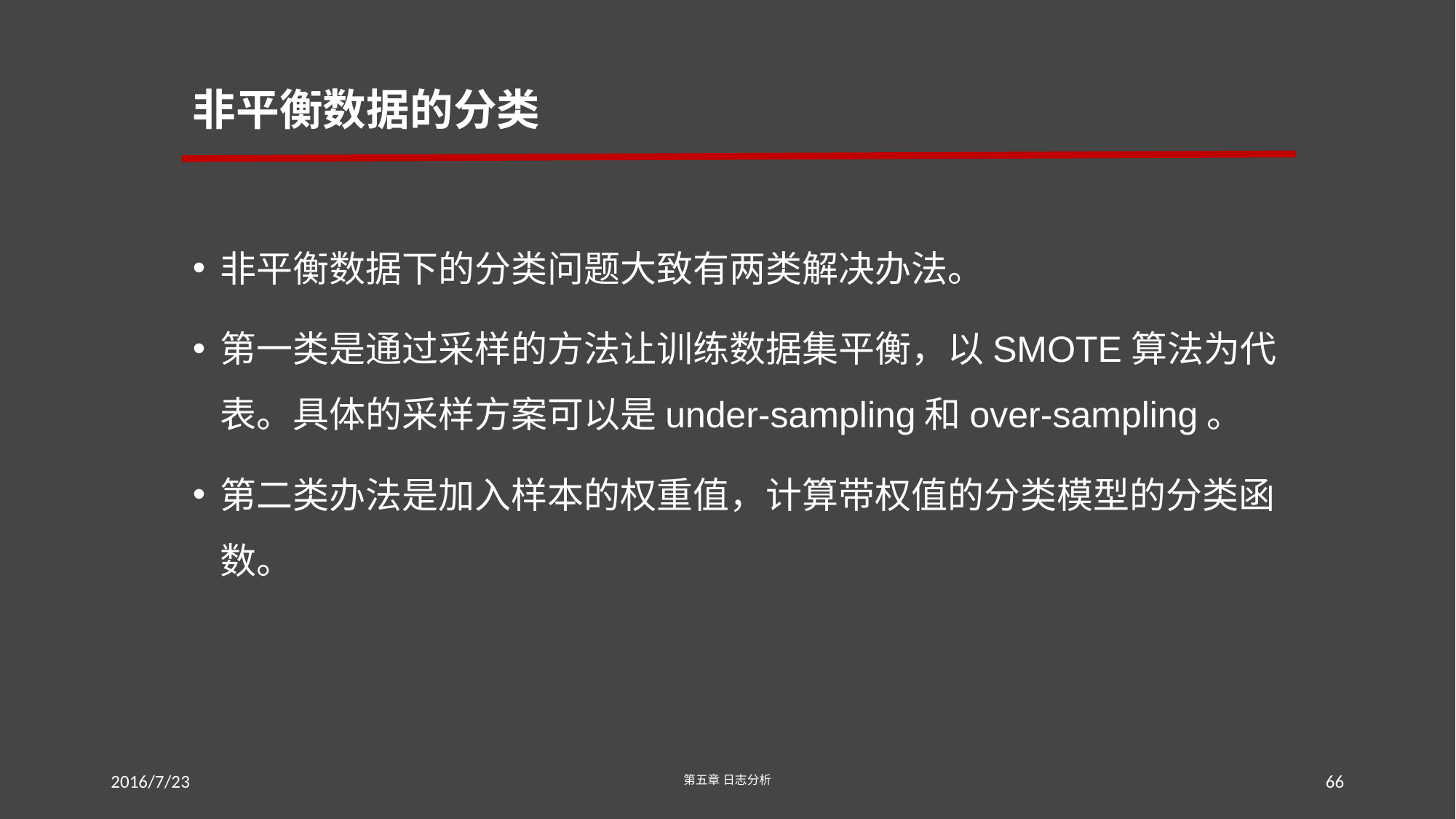

# 非平衡数据的分类
非平衡数据下的分类问题大致有两类解决办法。
第一类是通过采样的方法让训练数据集平衡，以SMOTE算法为代表。具体的采样方案可以是under-sampling和over-sampling。
第二类办法是加入样本的权重值，计算带权值的分类模型的分类函数。

2016/7/23
第五章 日志分析
66